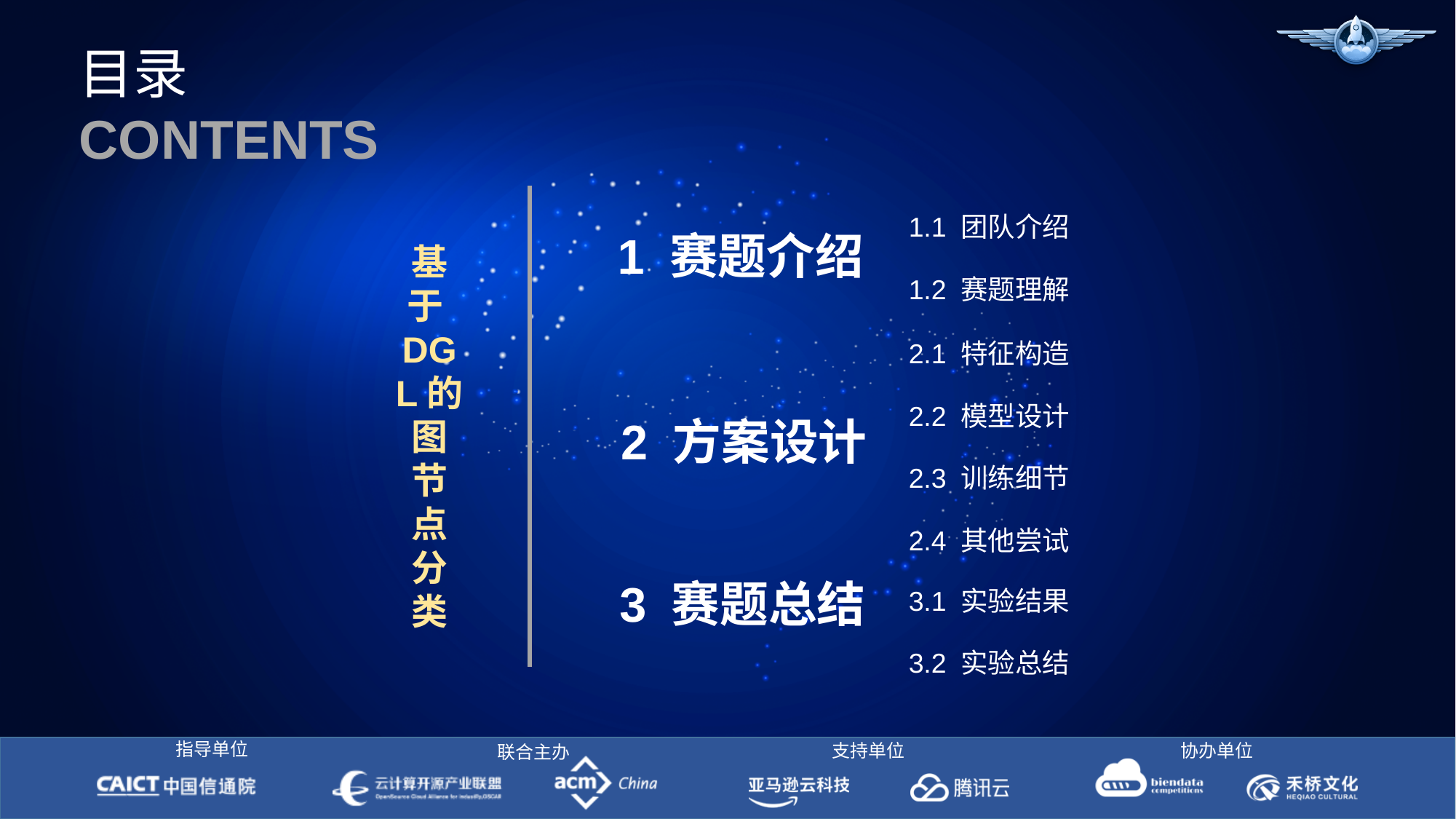

目录
CONTENTS
1.1 团队介绍
1.2 赛题理解
1 赛题介绍
基于DGL的图节点分类
2.1 特征构造
2.2 模型设计
2.3 训练细节
2.4 其他尝试
2 方案设计
3.1 实验结果
3.2 实验总结
3 赛题总结